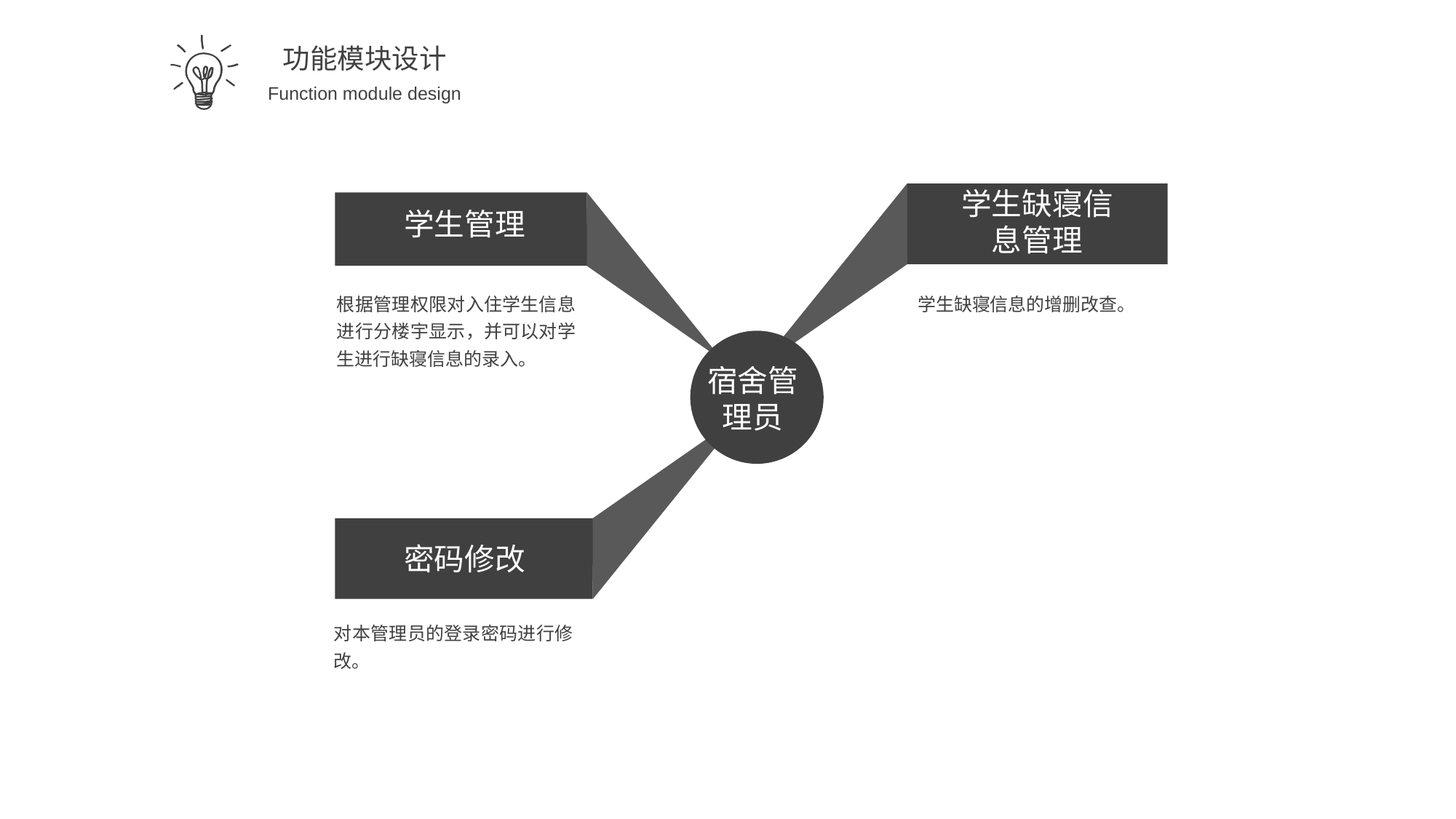

功能模块设计
Function module design

学生缺寝信息管理

学生管理
根据管理权限对入住学生信息进行分楼宇显示，并可以对学生进行缺寝信息的录入。
学生缺寝信息的增删改查。

宿舍管理员

密码修改
宿舍管理
对本管理员的登录密码进行修改。